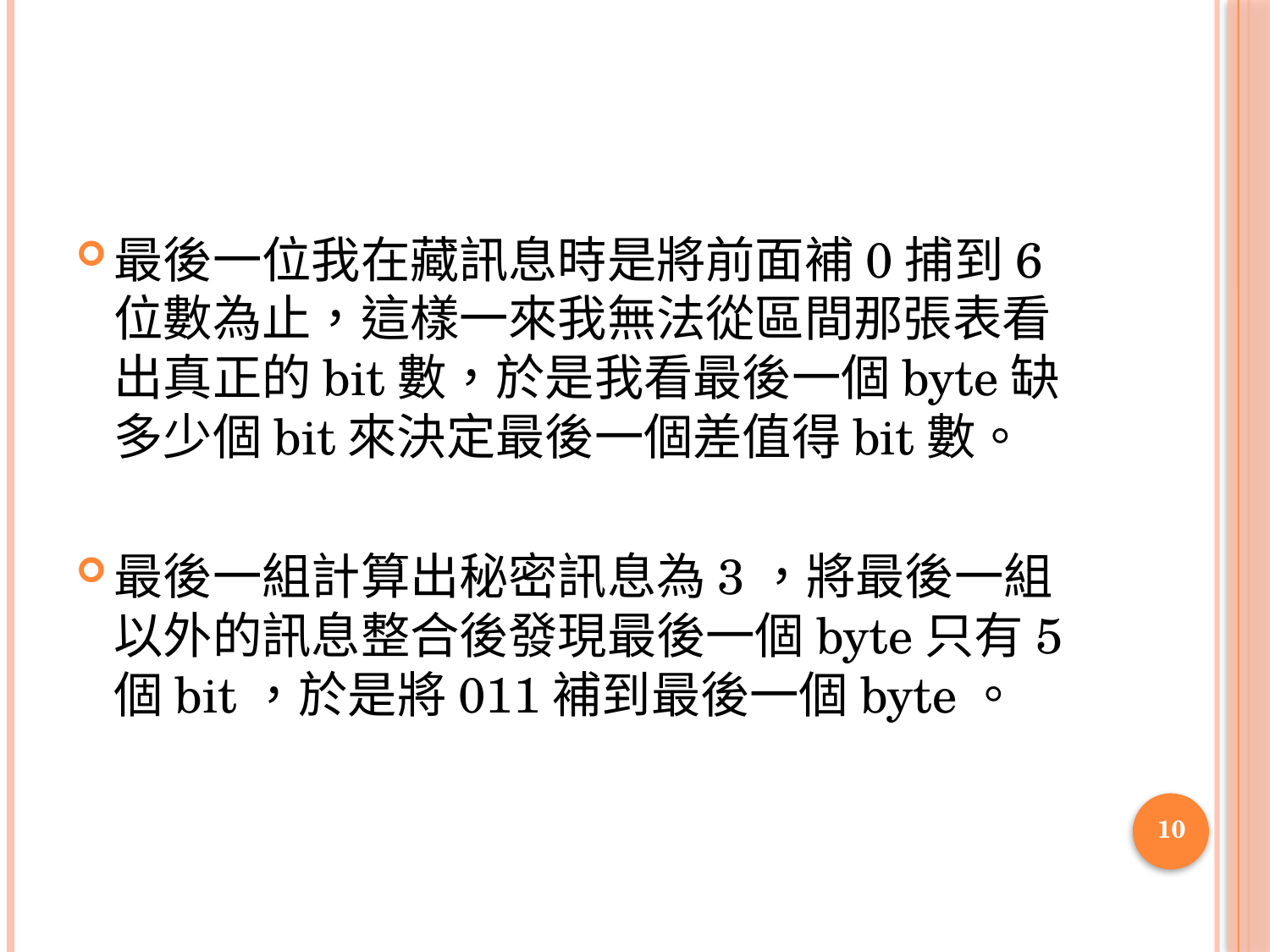

#
最後一位我在藏訊息時是將前面補0捕到6位數為止，這樣一來我無法從區間那張表看出真正的bit數，於是我看最後一個byte缺多少個bit來決定最後一個差值得bit數。

最後一組計算出秘密訊息為3，將最後一組以外的訊息整合後發現最後一個byte只有5個bit，於是將011補到最後一個byte。

10